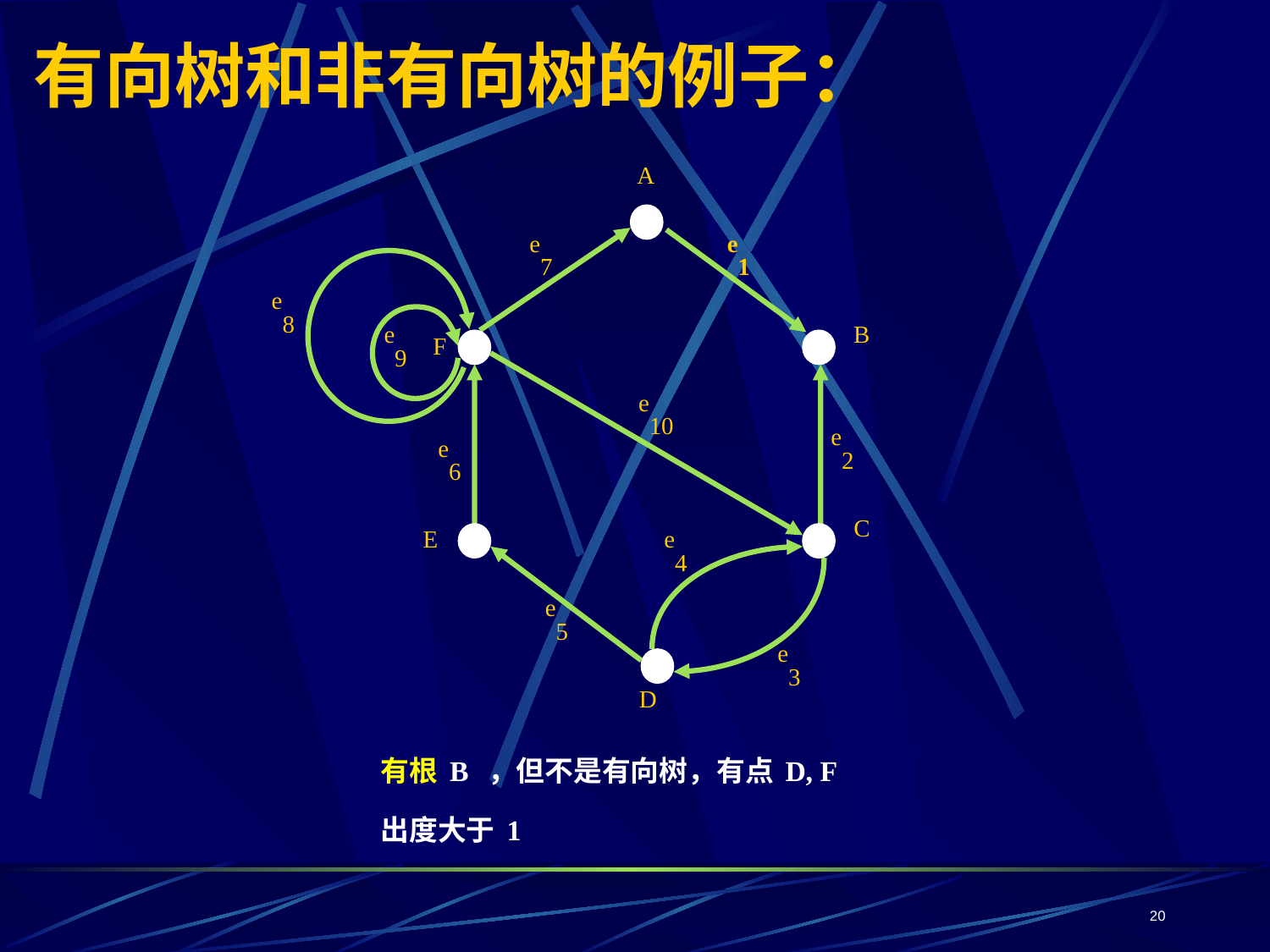

# 有向树和非有向树的例子：
A

e7
e1

e8

e9
B
F

e10
e2
e6
C
E
e4

e5
e3

D
有根B ，但不是有向树，有点D, F出度大于1
20